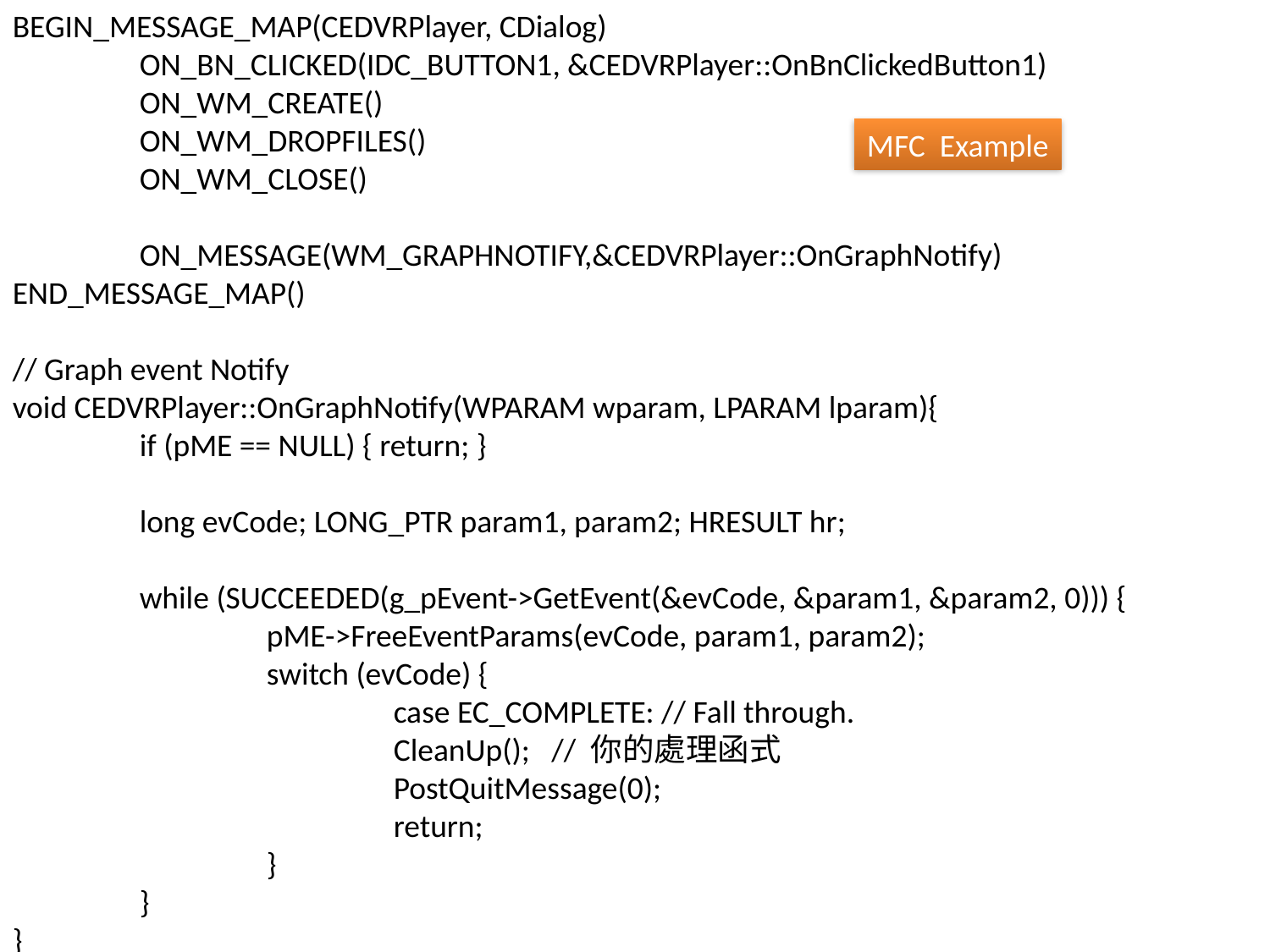

BEGIN_MESSAGE_MAP(CEDVRPlayer, CDialog)
	ON_BN_CLICKED(IDC_BUTTON1, &CEDVRPlayer::OnBnClickedButton1)
	ON_WM_CREATE()
	ON_WM_DROPFILES()
	ON_WM_CLOSE()

	ON_MESSAGE(WM_GRAPHNOTIFY,&CEDVRPlayer::OnGraphNotify)
END_MESSAGE_MAP()

// Graph event Notify
void CEDVRPlayer::OnGraphNotify(WPARAM wparam, LPARAM lparam){
	if (pME == NULL) { return; }

	long evCode; LONG_PTR param1, param2; HRESULT hr;

	while (SUCCEEDED(g_pEvent->GetEvent(&evCode, &param1, &param2, 0))) {
		pME->FreeEventParams(evCode, param1, param2);
		switch (evCode) {
			case EC_COMPLETE: // Fall through.
			CleanUp();   // 你的處理函式
			PostQuitMessage(0);
			return;
		}
	}
}
MFC  Example